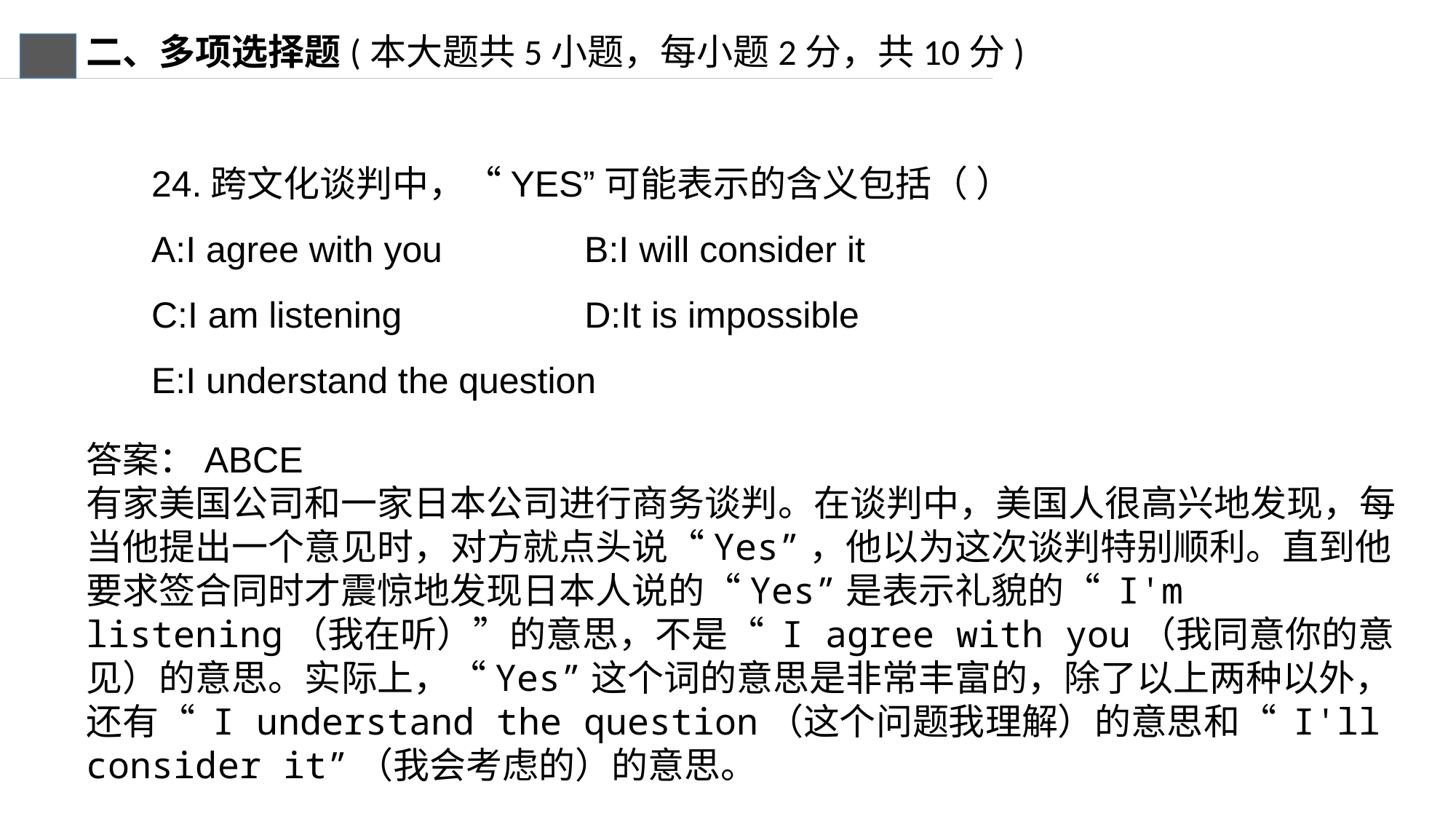

二、多项选择题(本大题共5小题，每小题2分，共10分)

24.跨文化谈判中，“YES”可能表示的含义包括（ ）
A:I agree with you              B:I will consider it
C:I am listening                  D:It is impossible
E:I understand the question
答案：ABCE
有家美国公司和一家日本公司进行商务谈判。在谈判中，美国人很高兴地发现，每当他提出一个意见时，对方就点头说“Yes”，他以为这次谈判特别顺利。直到他要求签合同时才震惊地发现日本人说的“Yes”是表示礼貌的“ I'm listening（我在听）”的意思，不是“ I agree with you（我同意你的意见）的意思。实际上，“Yes”这个词的意思是非常丰富的，除了以上两种以外，还有“ I understand the question（这个问题我理解）的意思和“ I'll consider it”（我会考虑的）的意思。